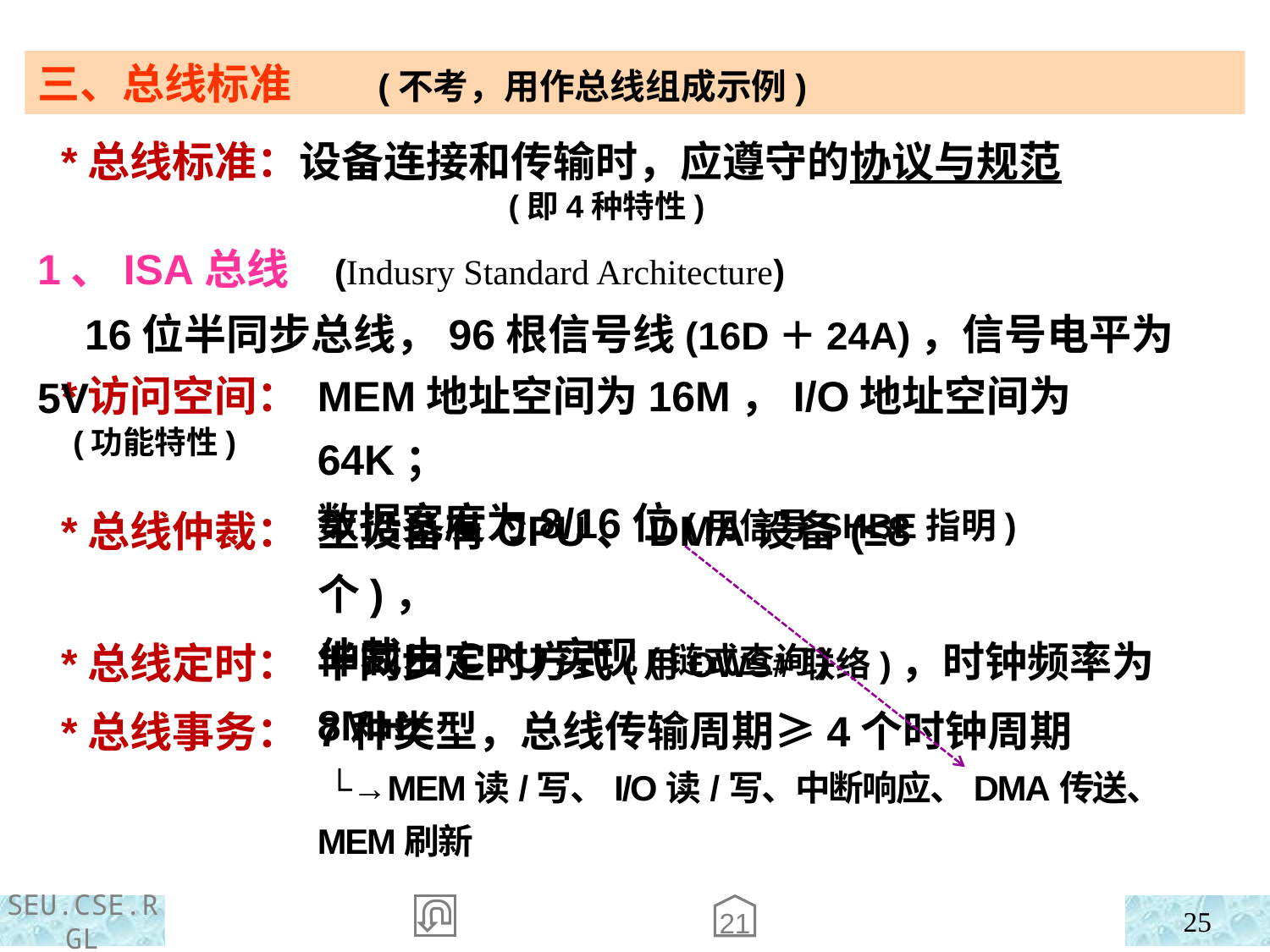

三、总线标准        (不考，用作总线组成示例)
  *总线标准：设备连接和传输时，应遵守的协议与规范
                                                     (即4种特性)
1、ISA总线   (Indusry Standard Architecture)
    16位半同步总线，96根信号线(16D＋24A)，信号电平为5V
MEM地址空间为16M，I/O地址空间为64K；
数据宽度为8/16位(用信号SHBE指明)
  *访问空间：
    (功能特性)
  *总线仲裁：

  *总线定时：
  *总线事务：
主设备有CPU、DMA设备(≤8个)，
仲裁由CPU实现(链式查询)
半同步定时方式(用OWS#联络)，时钟频率为8MHz
7种类型，总线传输周期≥4个时钟周期
 └→MEM读/写、I/O读/写、中断响应、DMA传送、MEM刷新

21
25